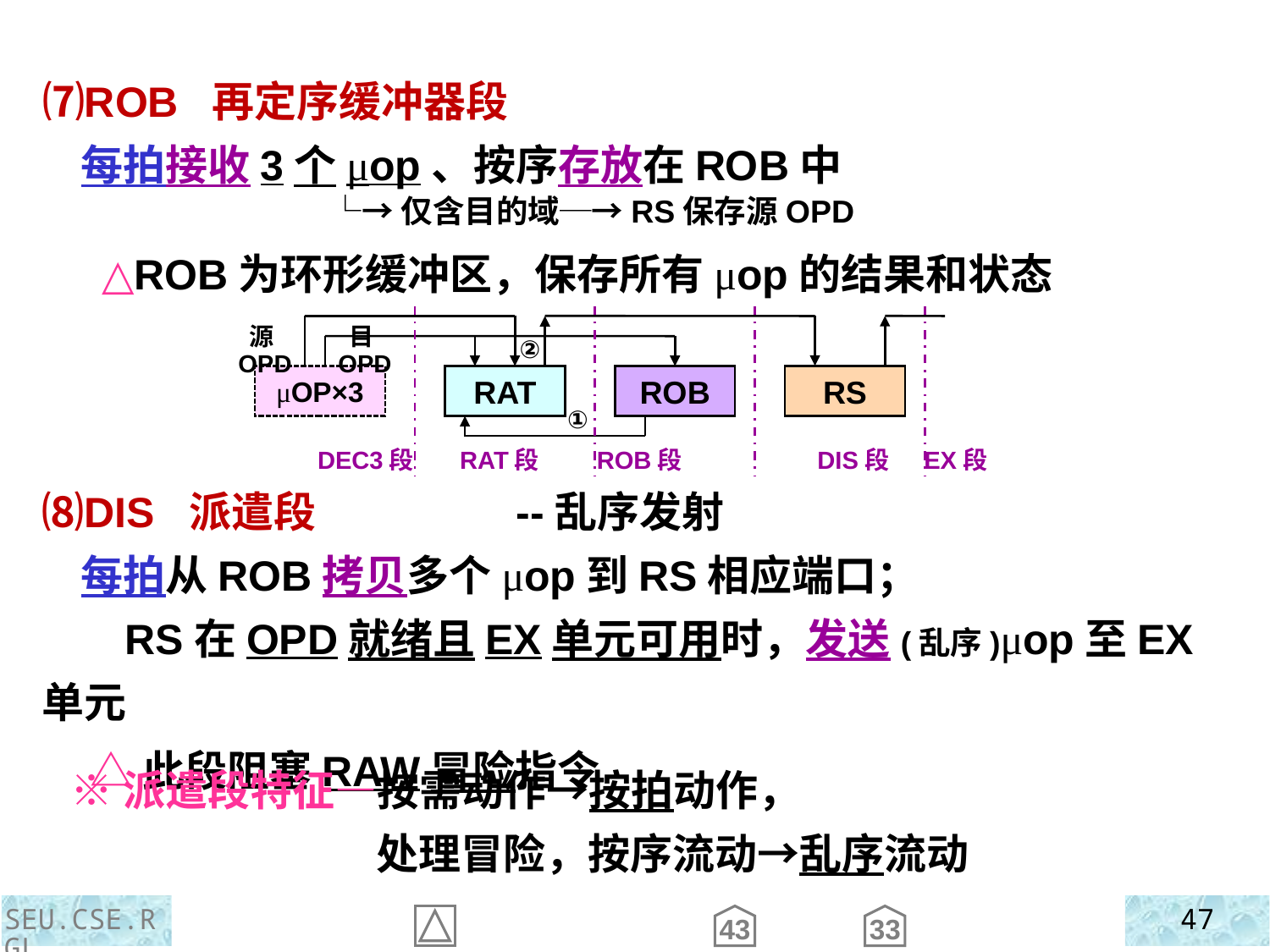

⑺ROB  再定序缓冲器段
   每拍接收3个μop、按序存放在ROB中
                                        └→仅含目的域─→RS保存源OPD
     △ROB为环形缓冲区，保存所有μop的结果和状态
②
源OPD
目OPD
RAT
ROB
μOP×3
①
DEC3段       RAT段         ROB段
RS
DIS段     EX段
⑻DIS  派遣段                    --乱序发射
   每拍从ROB拷贝多个μop到RS相应端口；
       RS在OPD就绪且EX单元可用时，发送(乱序)μop至EX单元
     △此段阻塞RAW冒险指令
   ※派遣段特征—按需动作→按拍动作，
                                  处理冒险，按序流动→乱序流动
SEU.CSE.RGL
47
43
33